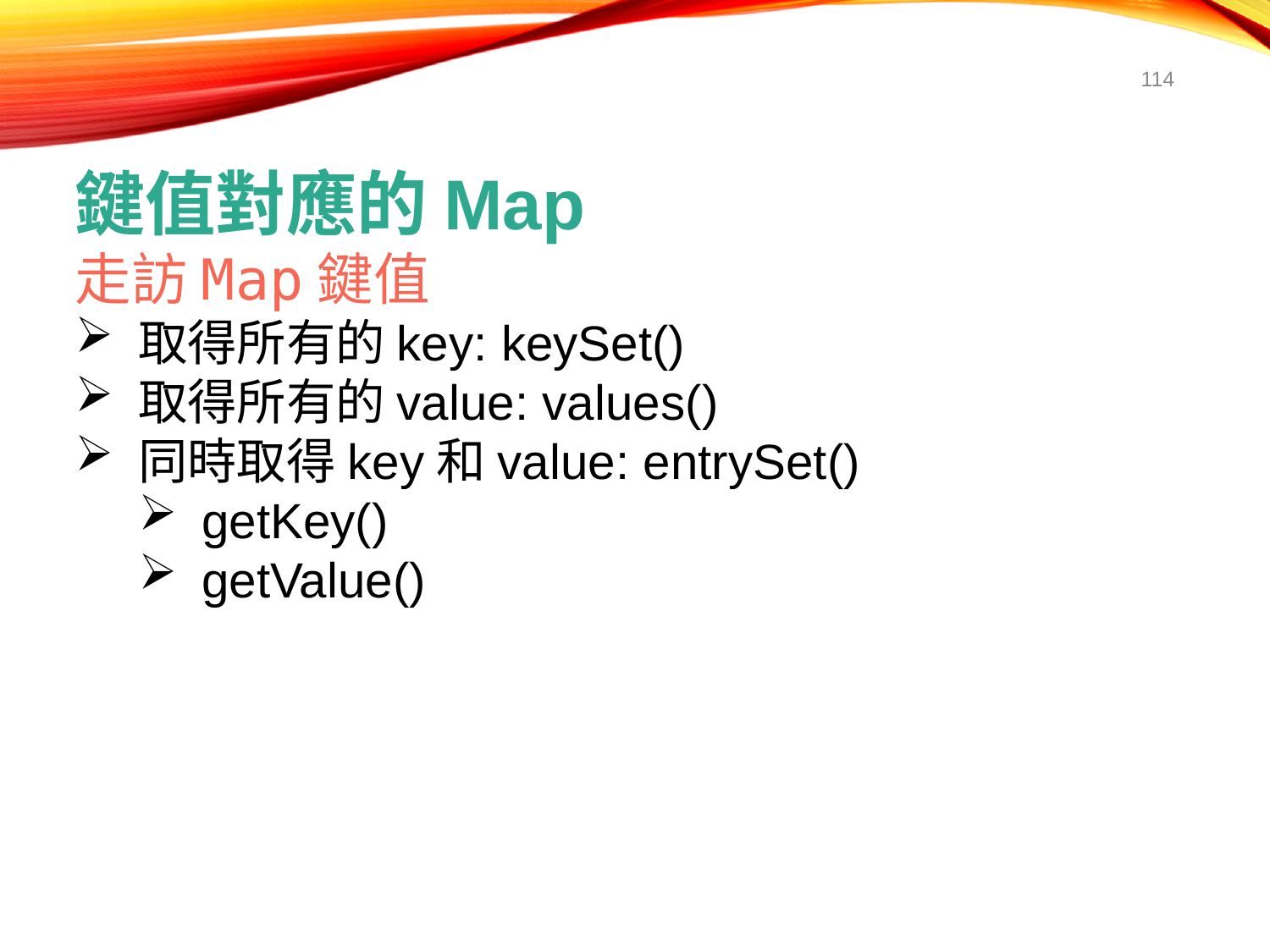

114
鍵值對應的Map
走訪Map鍵值
取得所有的key: keySet()
取得所有的value: values()
同時取得key和value: entrySet()
getKey()
getValue()